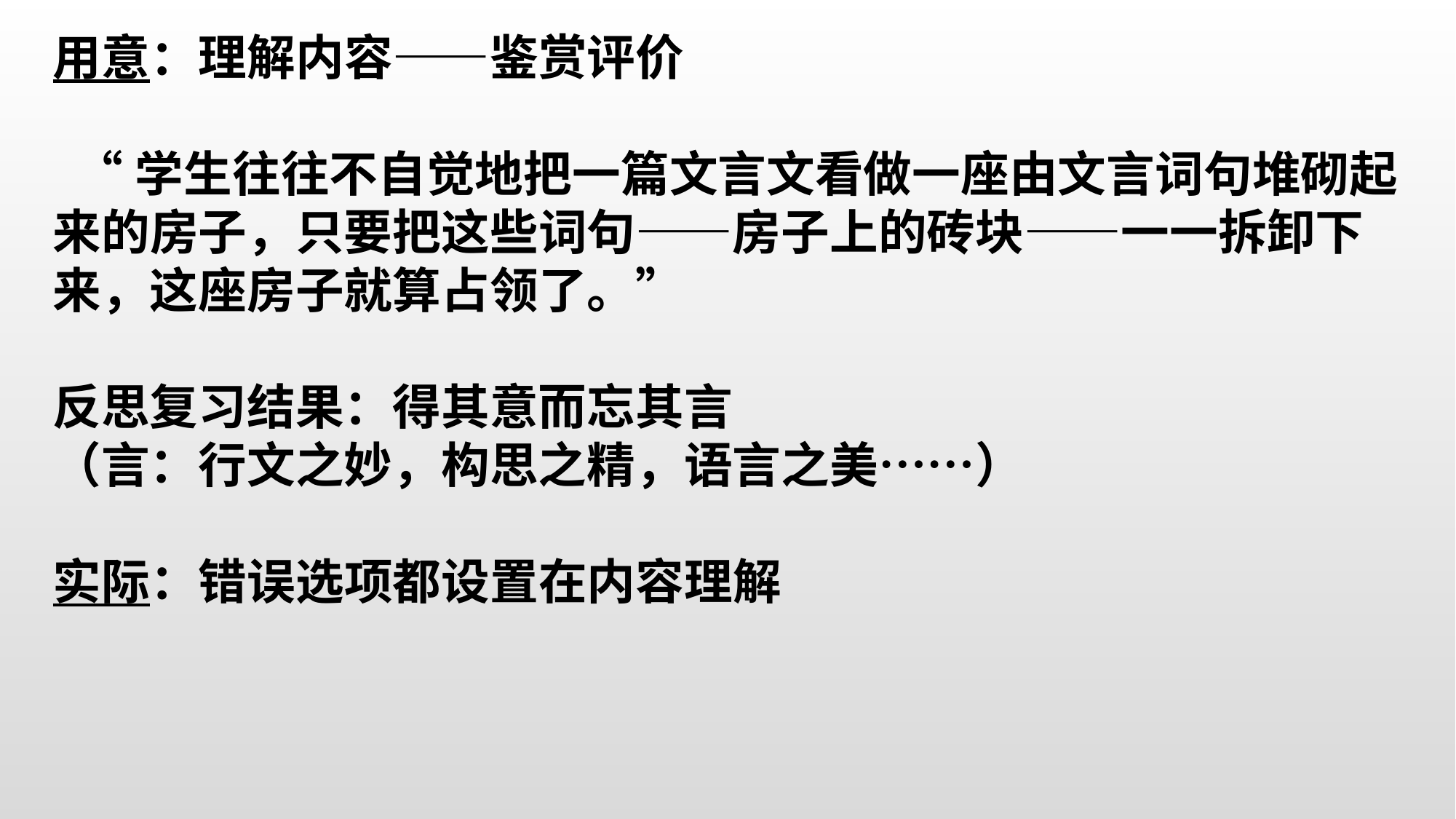

用意：理解内容——鉴赏评价

  “学生往往不自觉地把一篇文言文看做一座由文言词句堆砌起来的房子，只要把这些词句——房子上的砖块——一一拆卸下来，这座房子就算占领了。”

反思复习结果：得其意而忘其言
（言：行文之妙，构思之精，语言之美……）

实际：错误选项都设置在内容理解